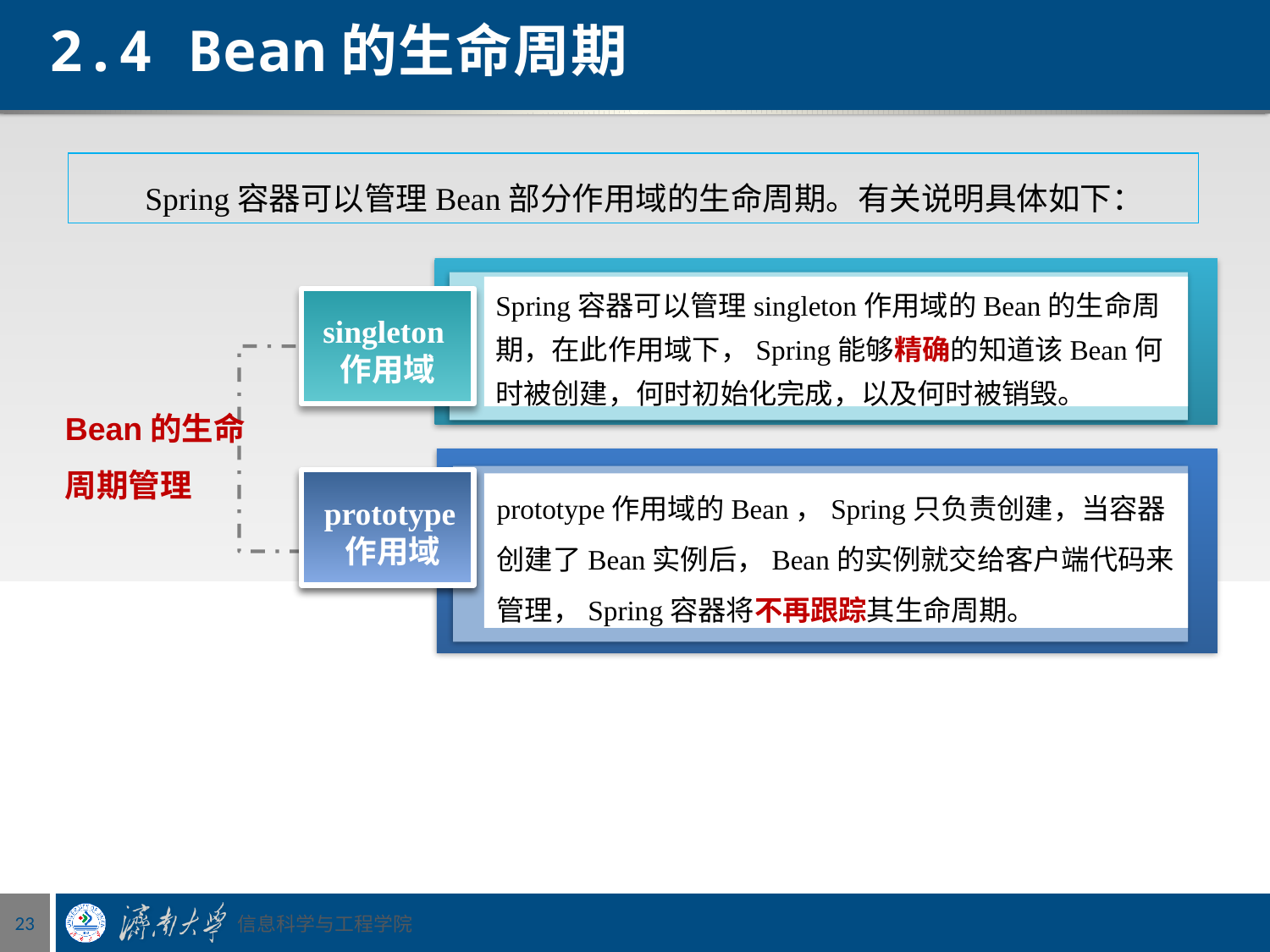

# 2.4 Bean的生命周期
        Spring容器可以管理Bean部分作用域的生命周期。有关说明具体如下：

Spring容器可以管理singleton作用域的Bean的生命周期，在此作用域下，Spring能够精确的知道该Bean何时被创建，何时初始化完成，以及何时被销毁。

singleton作用域

Bean的生命
周期管理

prototype作用域的Bean，Spring只负责创建，当容器创建了Bean实例后，Bean的实例就交给客户端代码来管理，Spring容器将不再跟踪其生命周期。
prototype作用域